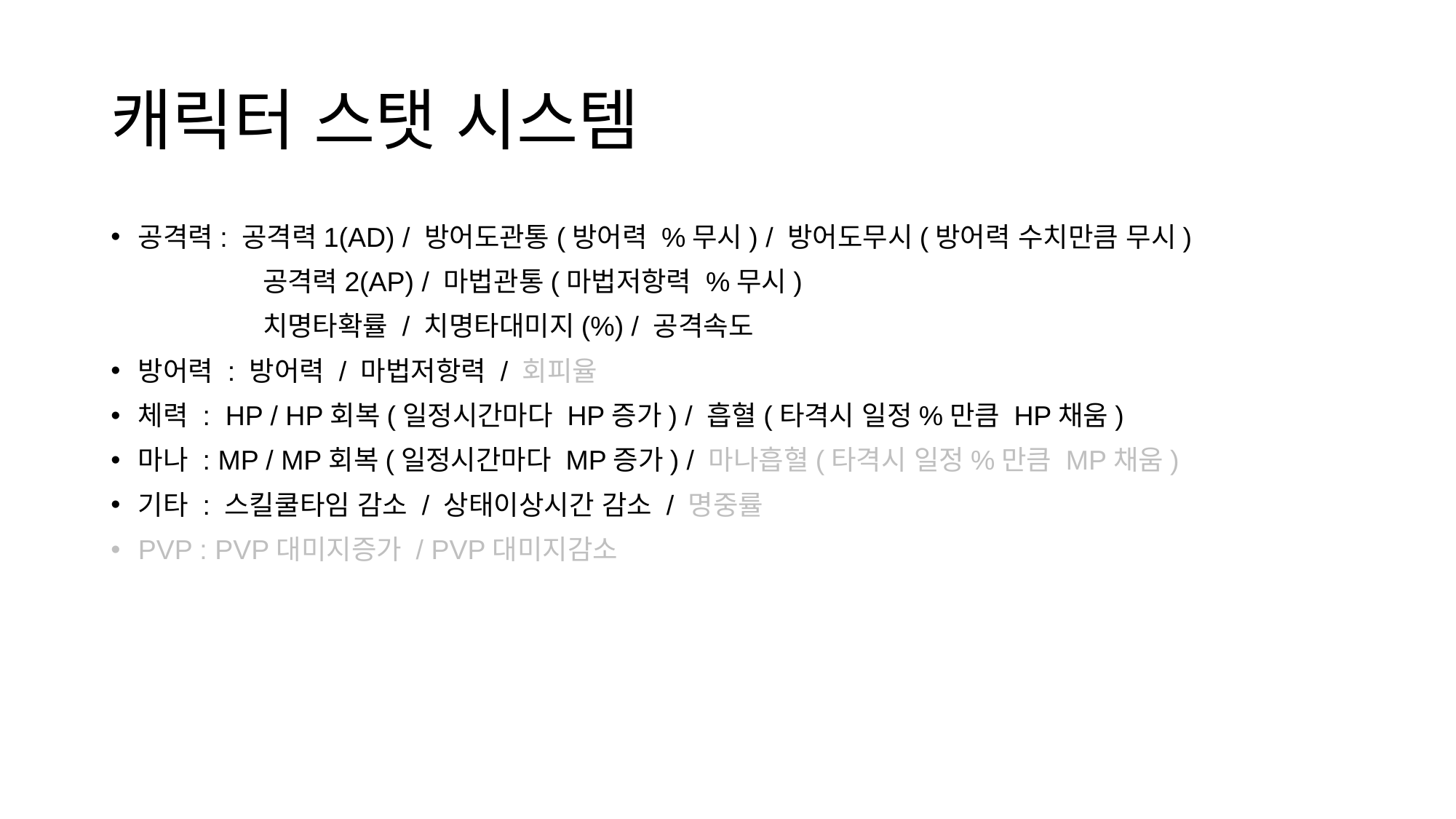

# 캐릭터 스탯 시스템
공격력: 공격력1(AD) / 방어도관통(방어력 %무시) / 방어도무시(방어력 수치만큼 무시)
                   공격력2(AP) / 마법관통(마법저항력 %무시)
                   치명타확률 / 치명타대미지(%) / 공격속도
방어력 : 방어력 / 마법저항력 / 회피율
체력 :  HP / HP회복(일정시간마다 HP증가) / 흡혈(타격시 일정%만큼 HP채움)
마나 : MP / MP회복(일정시간마다 MP증가) / 마나흡혈(타격시 일정%만큼 MP채움)
기타 : 스킬쿨타임 감소 / 상태이상시간 감소 / 명중률
PVP : PVP대미지증가 / PVP대미지감소